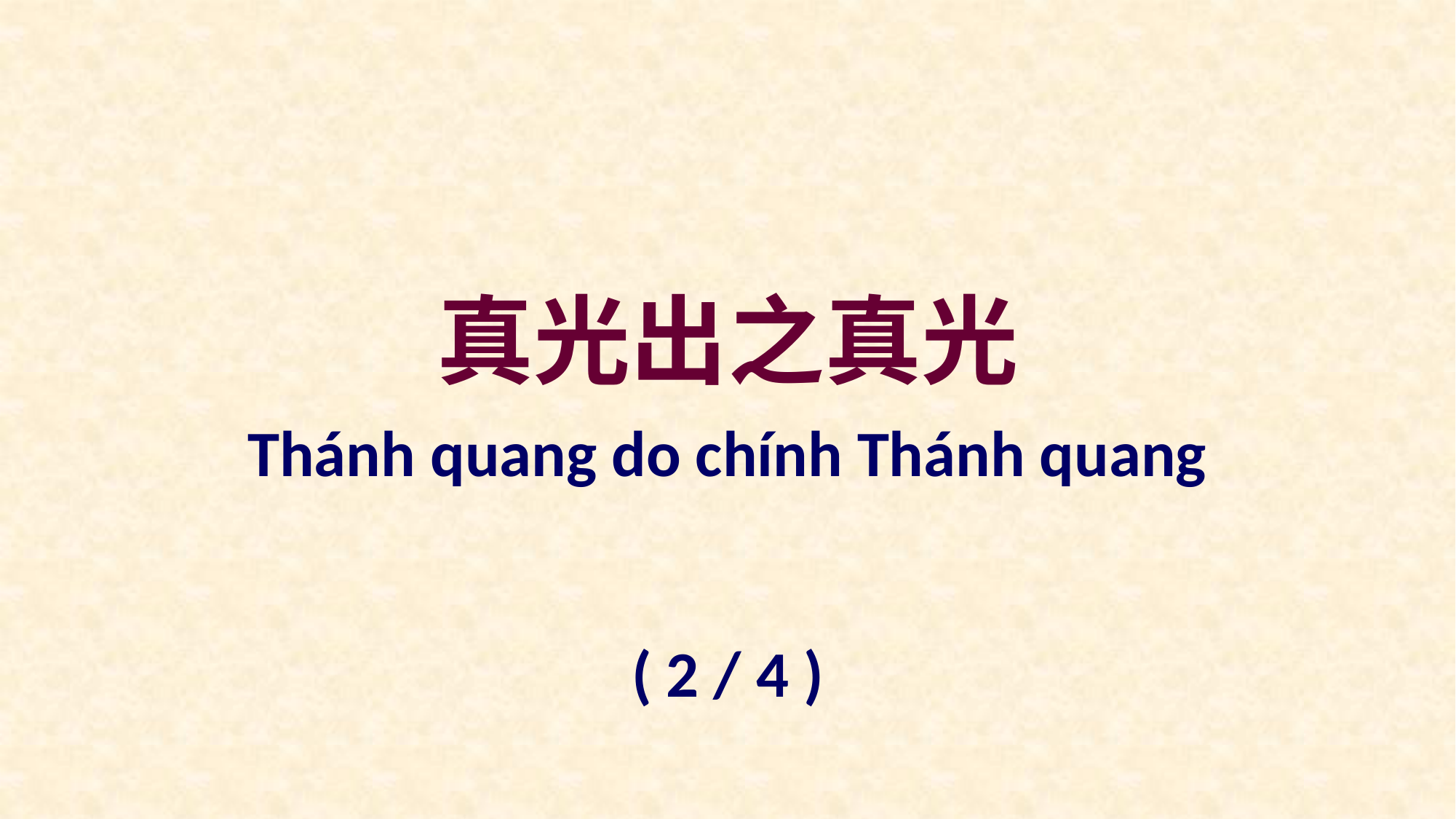

真光出之真光
Thánh quang do chính Thánh quang
( 2 / 4 )